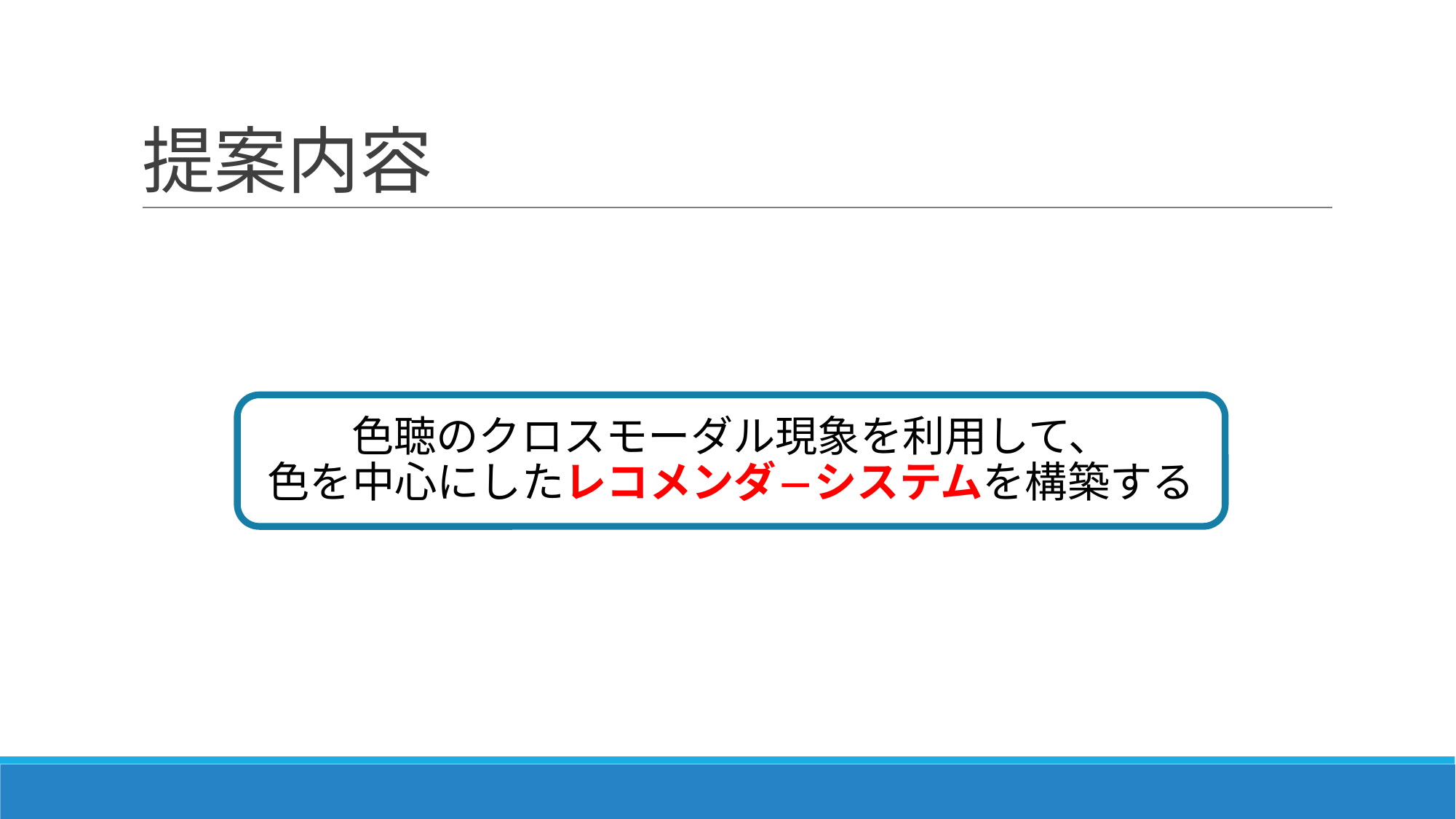

# 提案内容

色聴のクロスモーダル現象を利用して、
色を中心にしたレコメンダ―システムを構築する
13